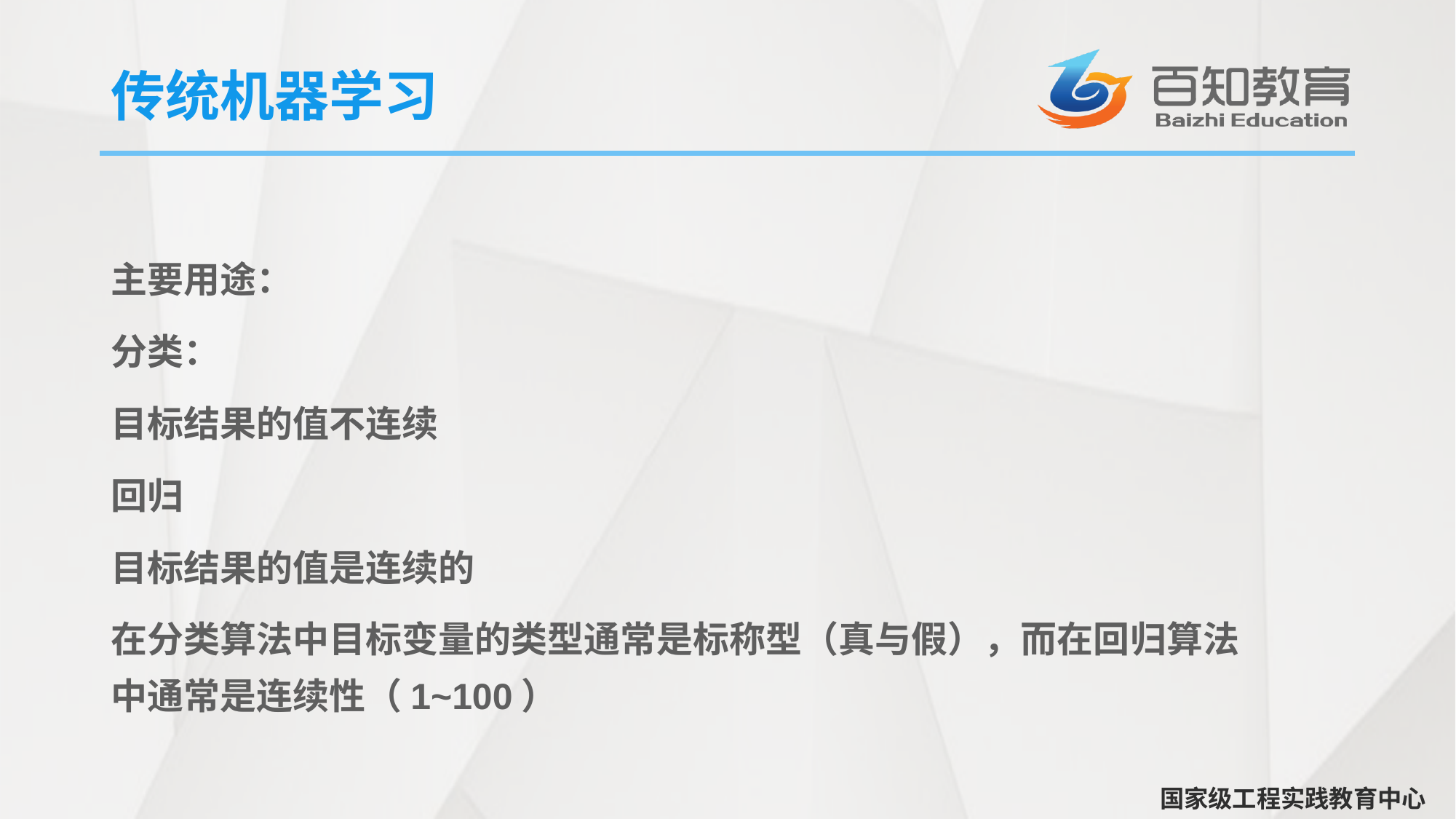

# 传统机器学习

主要用途：
分类：
目标结果的值不连续
回归
目标结果的值是连续的
在分类算法中目标变量的类型通常是标称型（真与假），而在回归算法中通常是连续性（1~100）